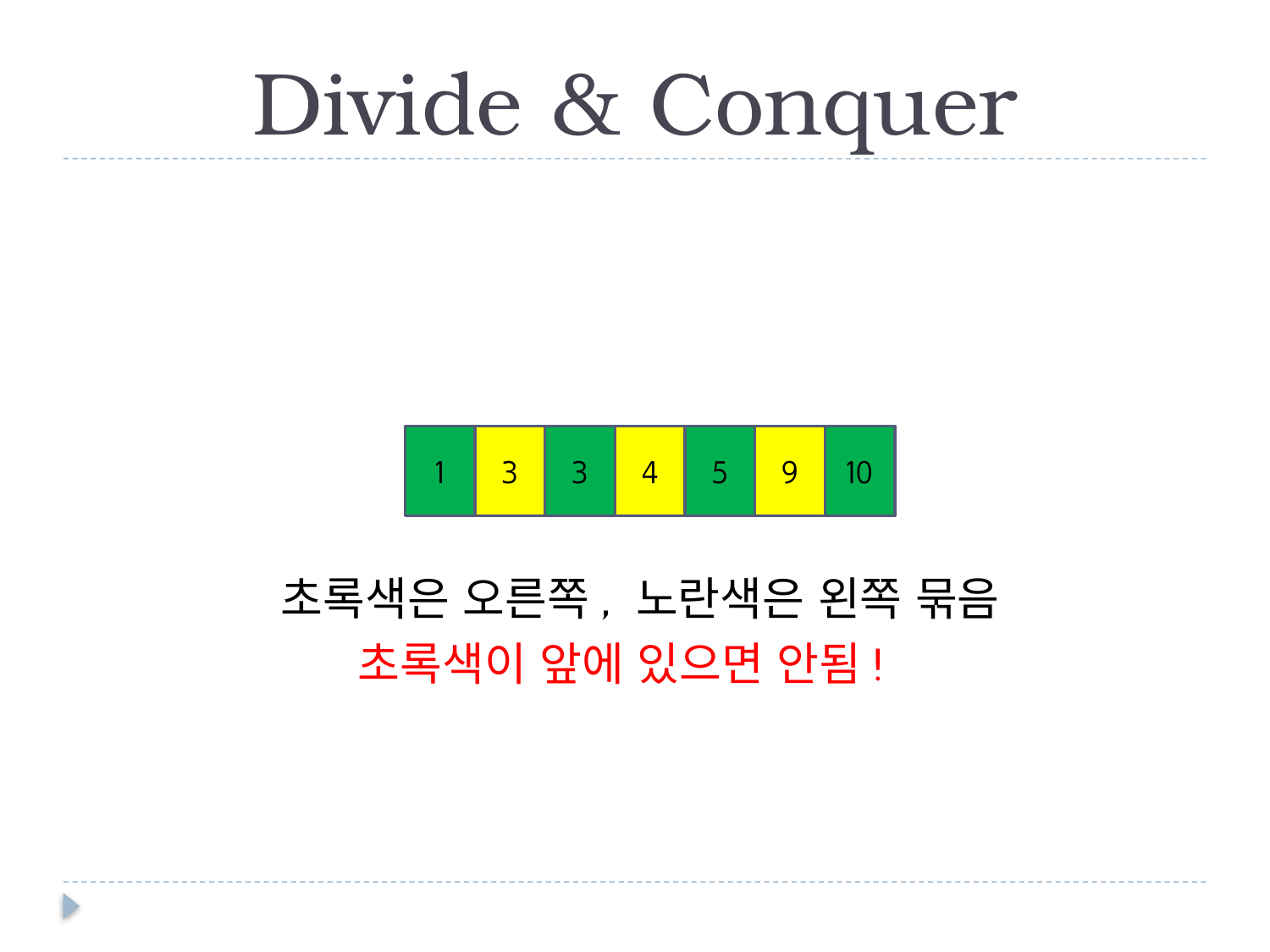

# Divide & Conquer

               초록색은 오른쪽, 노란색은 왼쪽 묶음
                     초록색이 앞에 있으면 안됨!
1
3
3
4
5
9
10